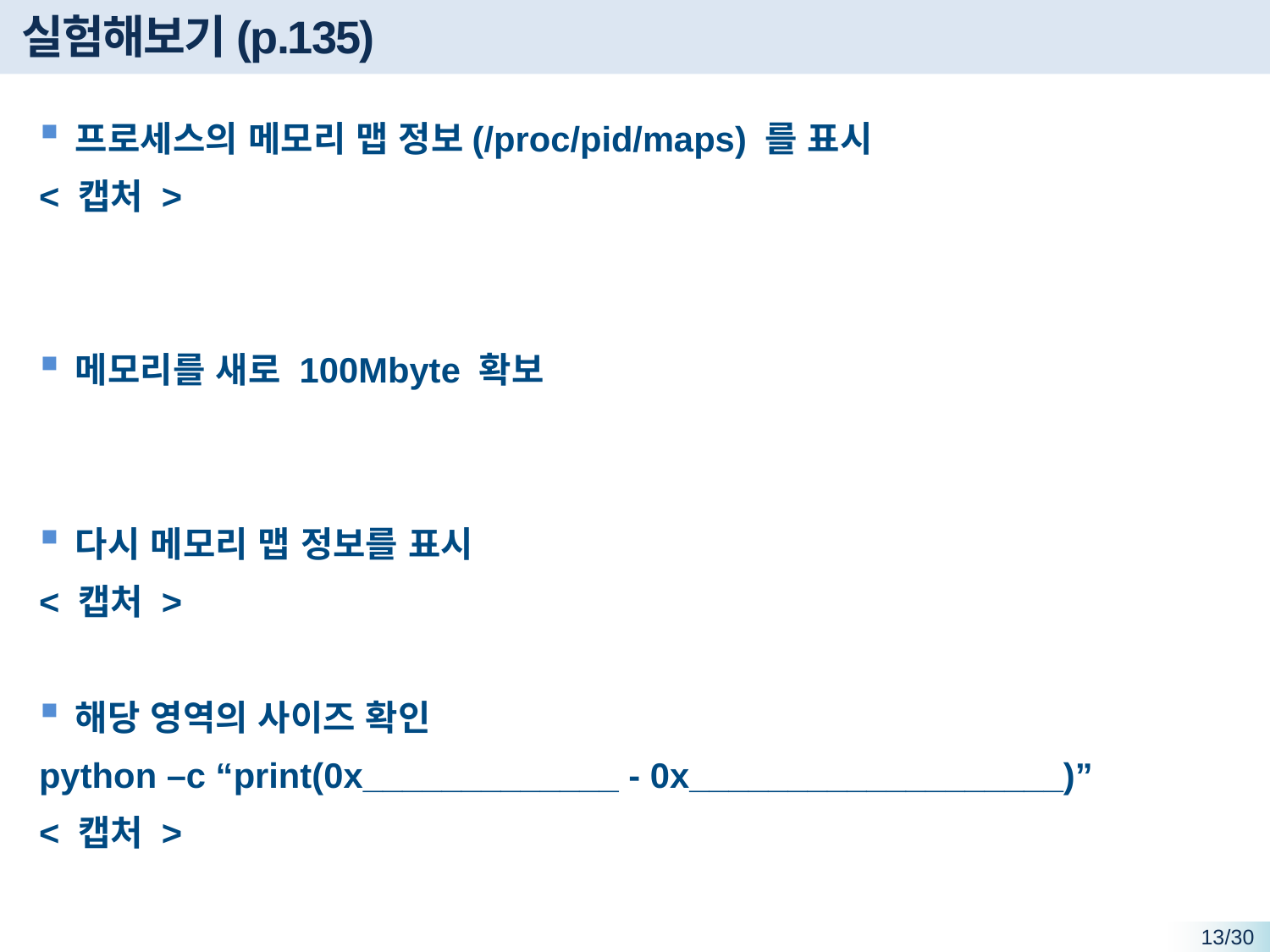

실험해보기(p.135)
프로세스의 메모리 맵 정보(/proc/pid/maps) 를 표시
< 캡처 >

메모리를 새로 100Mbyte 확보

다시 메모리 맵 정보를 표시
< 캡처 >

해당 영역의 사이즈 확인
python –c “print(0x_____________ - 0x___________________)”
< 캡처 >